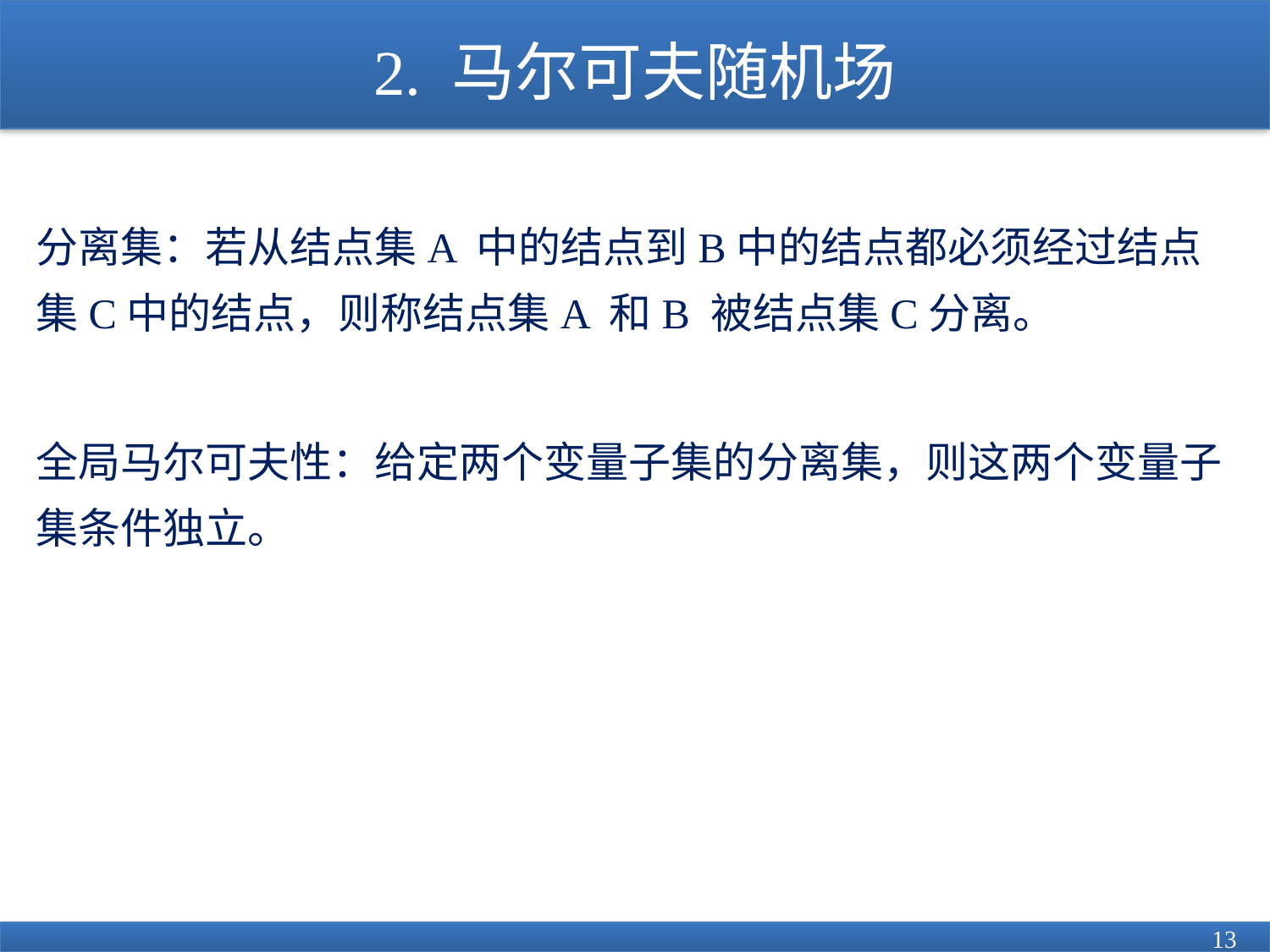

# 2. 马尔可夫随机场

分离集：若从结点集A 中的结点到B中的结点都必须经过结点集C中的结点，则称结点集A 和B 被结点集C分离。

全局马尔可夫性：给定两个变量子集的分离集，则这两个变量子集条件独立。
13